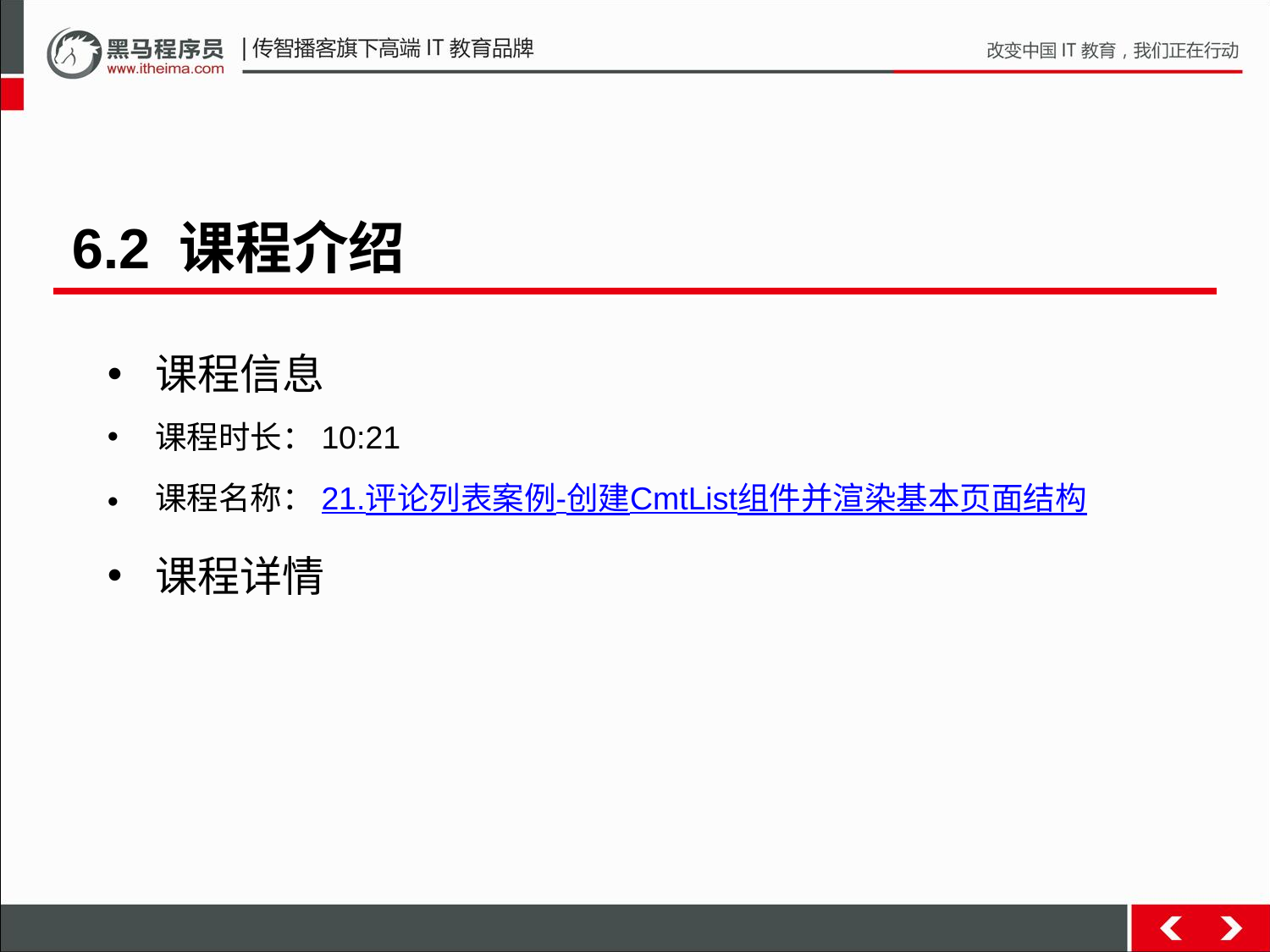

6.2 课程介绍
课程信息
课程时长：10:21
课程名称：21.评论列表案例-创建CmtList组件并渲染基本页面结构
课程详情